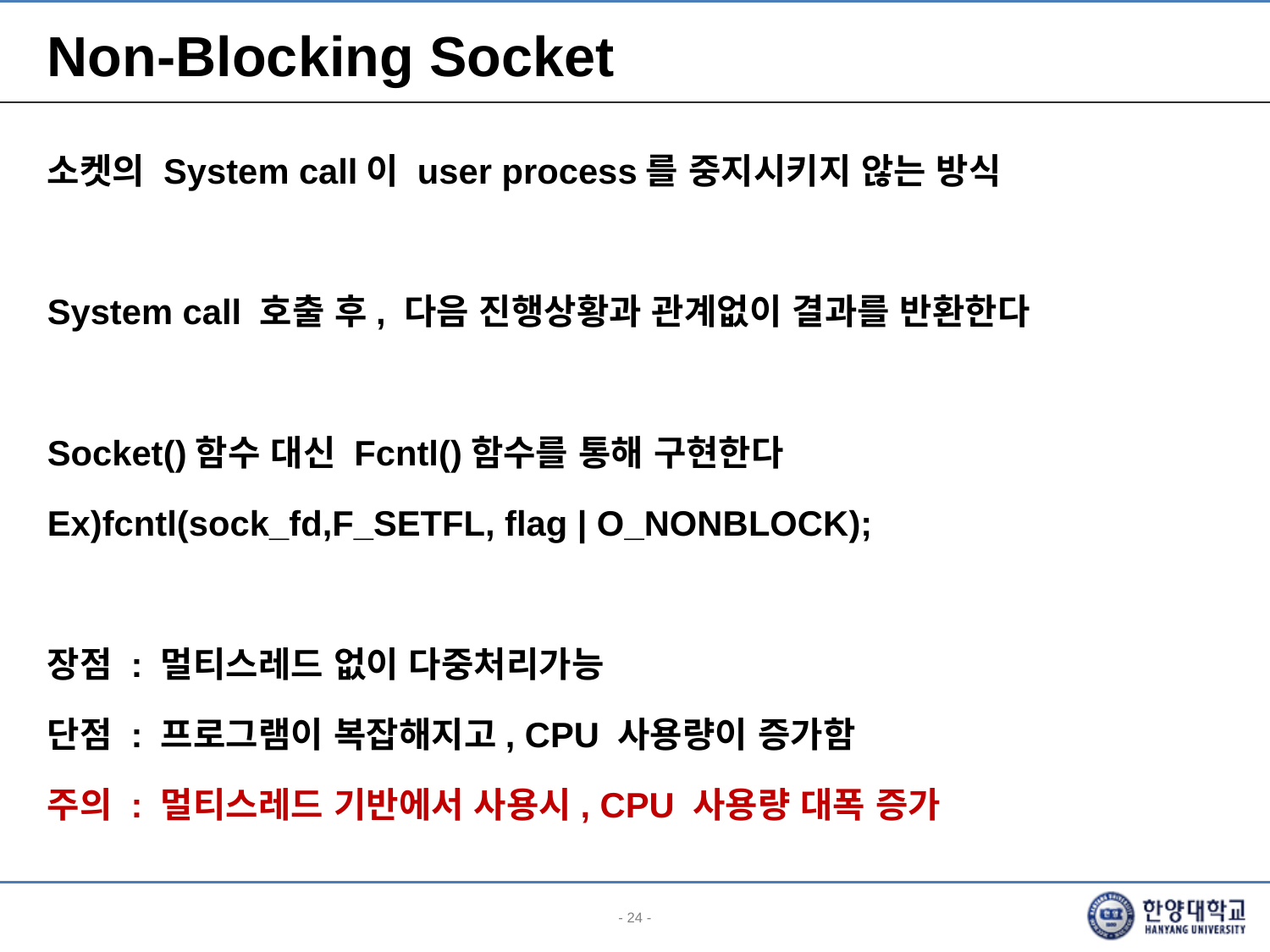

# Non-Blocking Socket
소켓의 System call이 user process를 중지시키지 않는 방식

System call 호출 후, 다음 진행상황과 관계없이 결과를 반환한다

Socket()함수 대신 Fcntl()함수를 통해 구현한다
Ex)fcntl(sock_fd,F_SETFL, flag | O_NONBLOCK);

장점 : 멀티스레드 없이 다중처리가능
단점 : 프로그램이 복잡해지고, CPU 사용량이 증가함
주의 : 멀티스레드 기반에서 사용시, CPU 사용량 대폭 증가